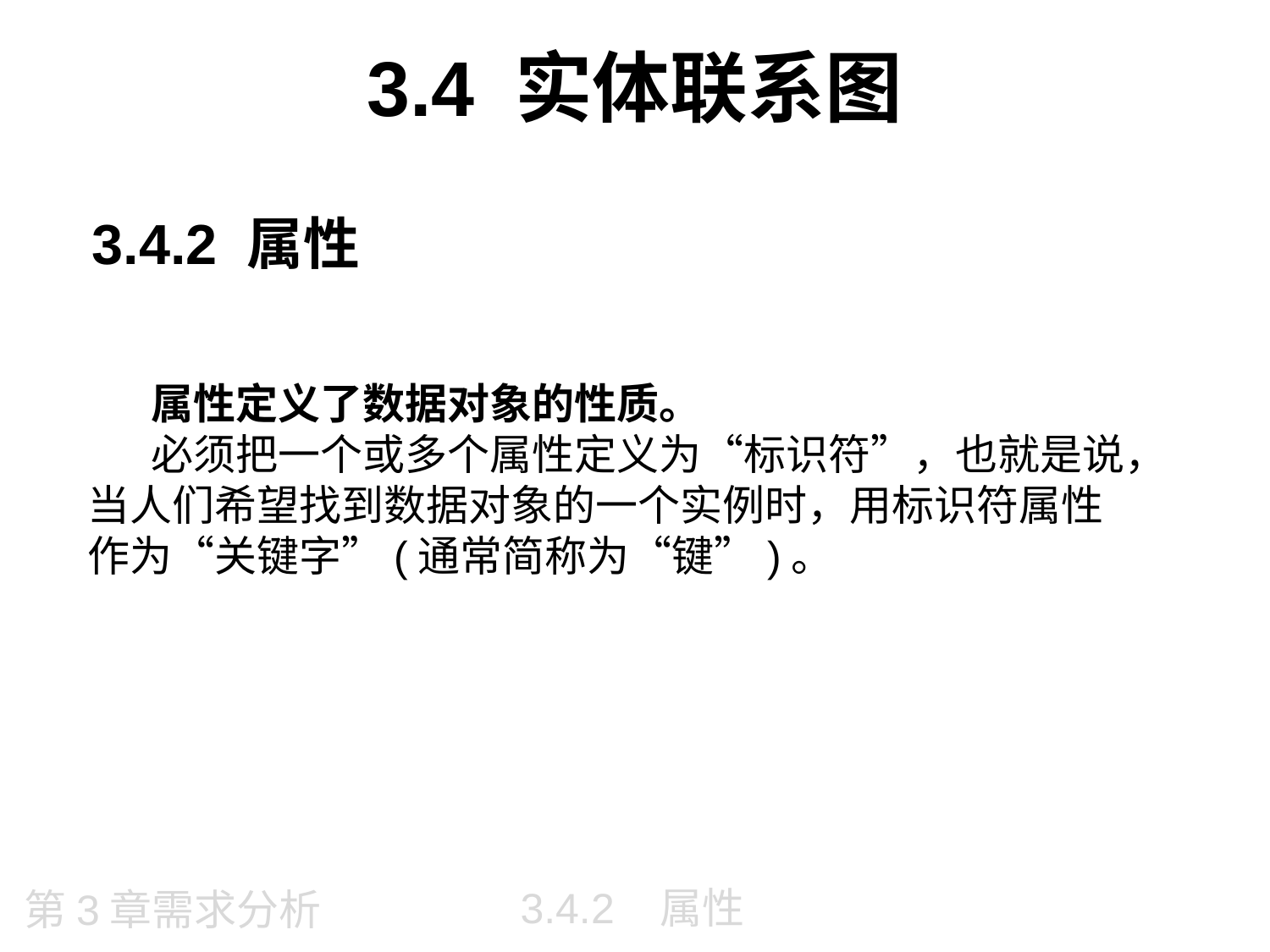

# 3.4 实体联系图
3.4.2 属性
属性定义了数据对象的性质。
必须把一个或多个属性定义为“标识符”，也就是说，当人们希望找到数据对象的一个实例时，用标识符属性作为“关键字”(通常简称为“键”)。
3.4.2   属性
第3章需求分析